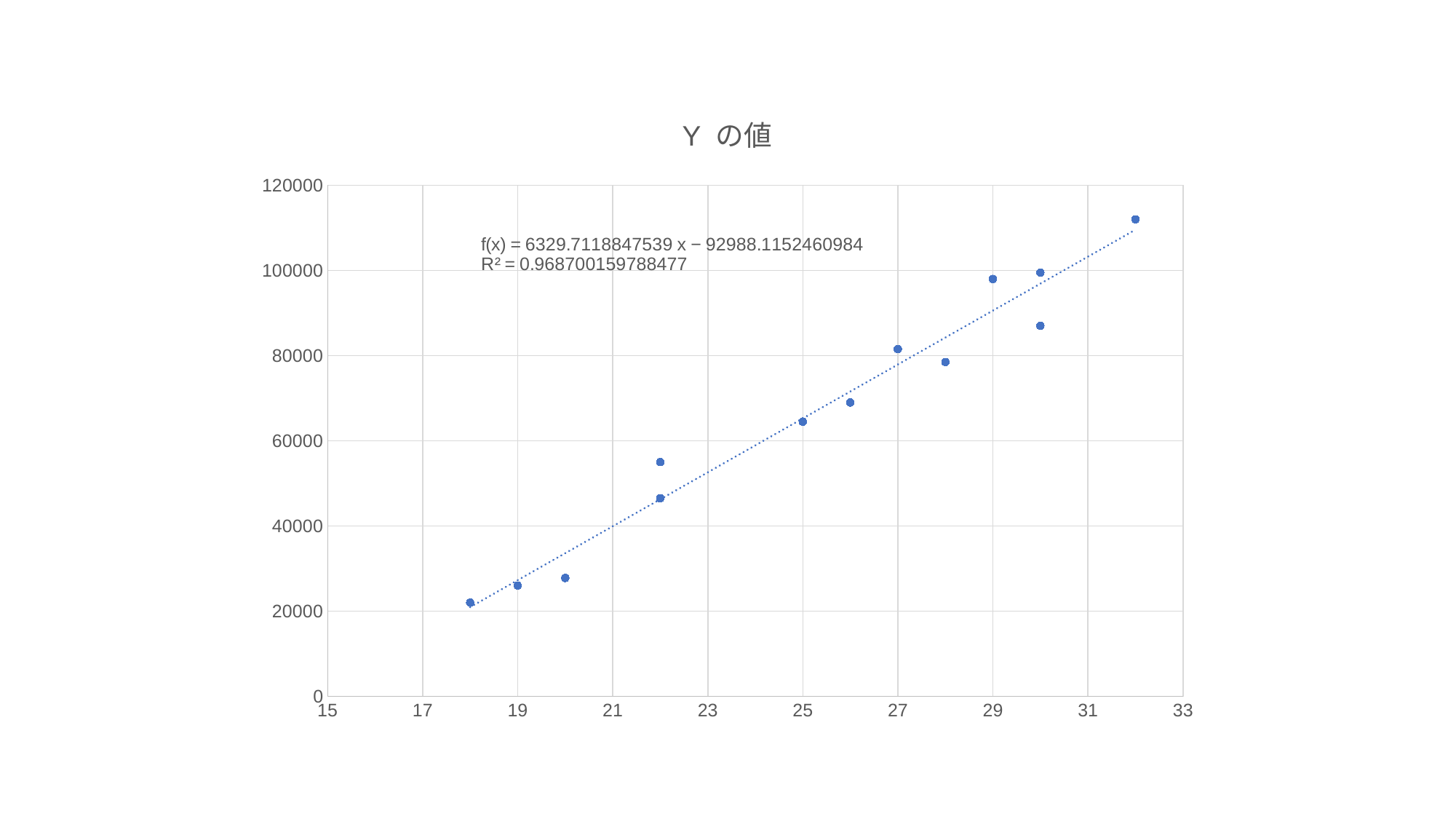

### Chart:

| Category | Y の値 |
|---|---|